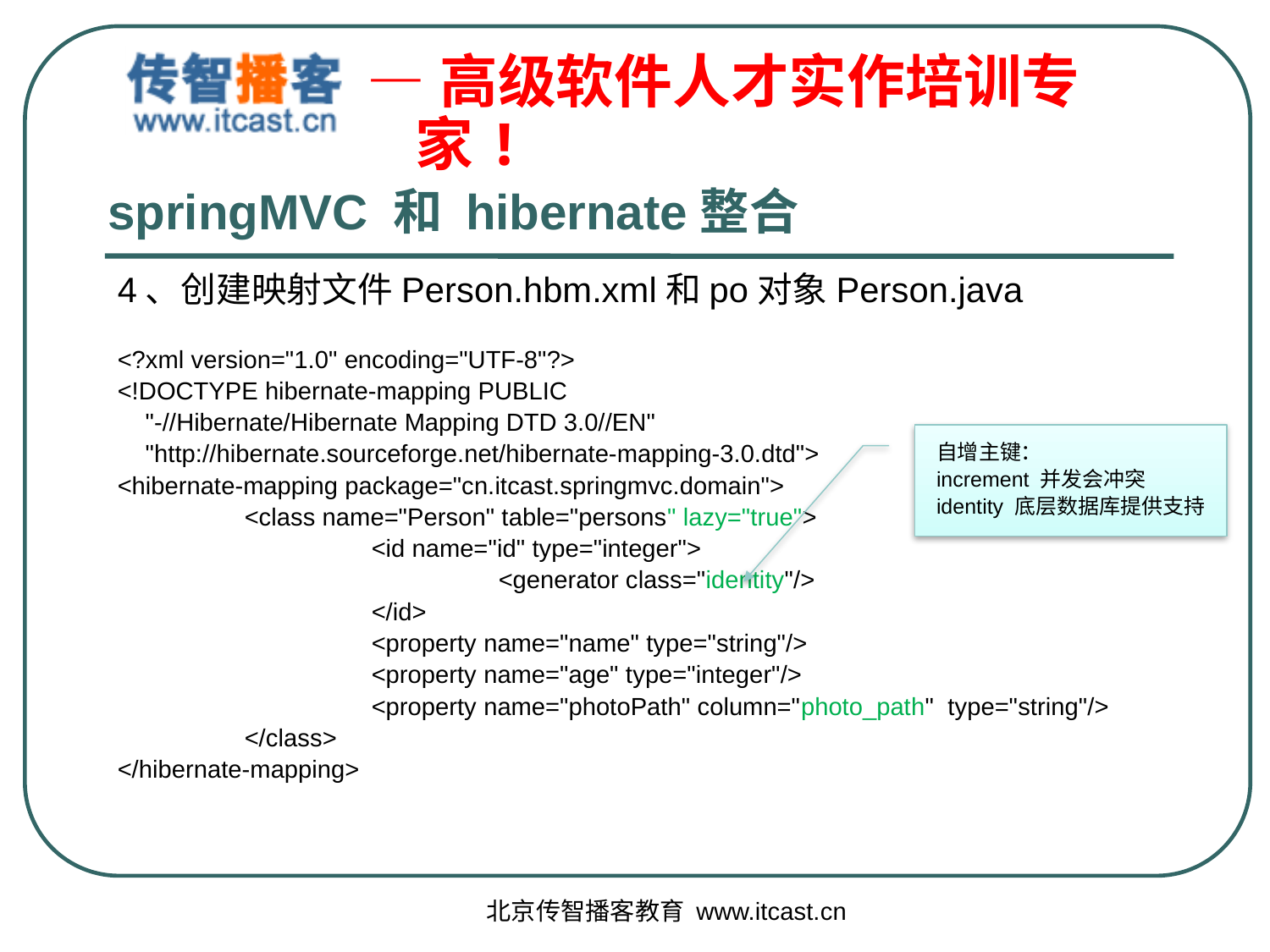

# springMVC 和 hibernate整合
4、创建映射文件Person.hbm.xml和po对象Person.java

<?xml version="1.0" encoding="UTF-8"?>
<!DOCTYPE hibernate-mapping PUBLIC
    "-//Hibernate/Hibernate Mapping DTD 3.0//EN"
    "http://hibernate.sourceforge.net/hibernate-mapping-3.0.dtd">
<hibernate-mapping package="cn.itcast.springmvc.domain">
	<class name="Person" table="persons" lazy="true">
		<id name="id" type="integer">
			<generator class="identity"/>
		</id>
		<property name="name" type="string"/>
		<property name="age" type="integer"/>
		<property name="photoPath" column="photo_path"  type="string"/>
	</class>
</hibernate-mapping>
自增主键：
increment 并发会冲突
identity 底层数据库提供支持
北京传智播客教育 www.itcast.cn